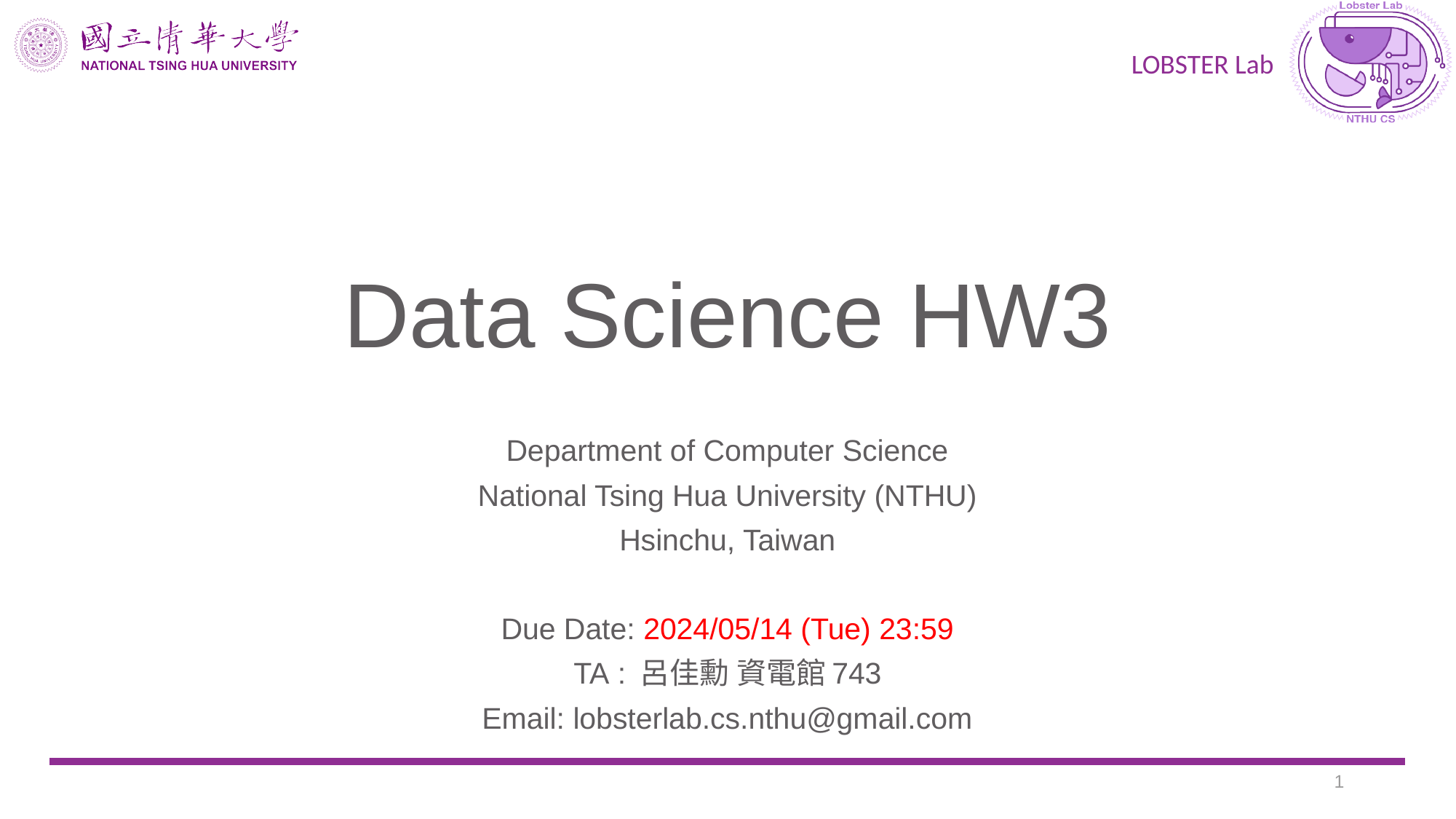

# Data Science HW3
Department of Computer Science
National Tsing Hua University (NTHU)
Hsinchu, Taiwan

Due Date: 2024/05/14 (Tue) 23:59
TA : 呂佳勳 資電館743
Email: lobsterlab.cs.nthu@gmail.com

1